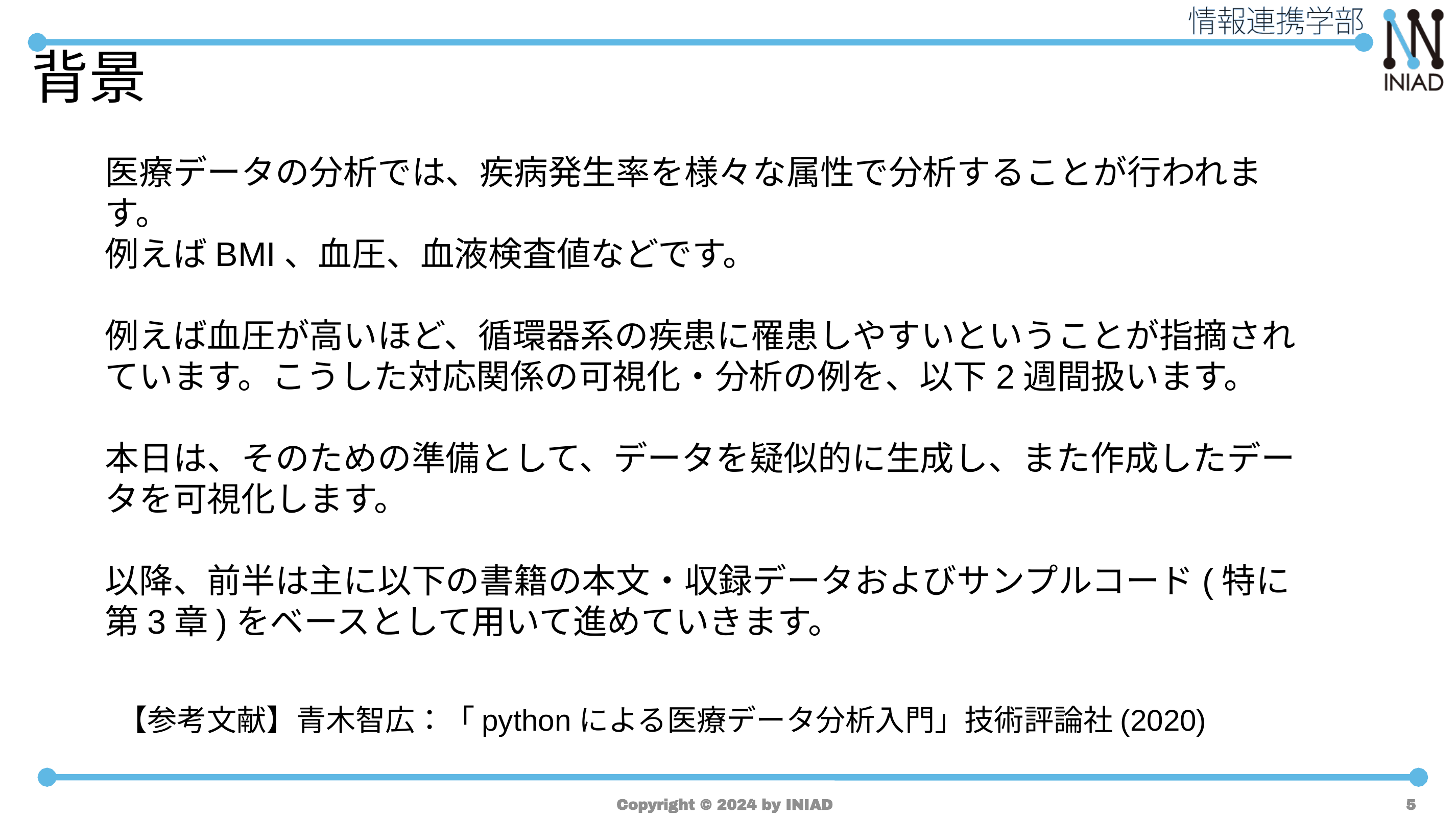

# 背景
医療データの分析では、疾病発生率を様々な属性で分析することが行われます。
例えばBMI、血圧、血液検査値などです。

例えば血圧が高いほど、循環器系の疾患に罹患しやすいということが指摘されています。こうした対応関係の可視化・分析の例を、以下2週間扱います。

本日は、そのための準備として、データを疑似的に生成し、また作成したデータを可視化します。

以降、前半は主に以下の書籍の本文・収録データおよびサンプルコード(特に第3章)をベースとして用いて進めていきます。
【参考文献】青木智広：「pythonによる医療データ分析入門」技術評論社(2020)
Copyright © 2024 by INIAD
5